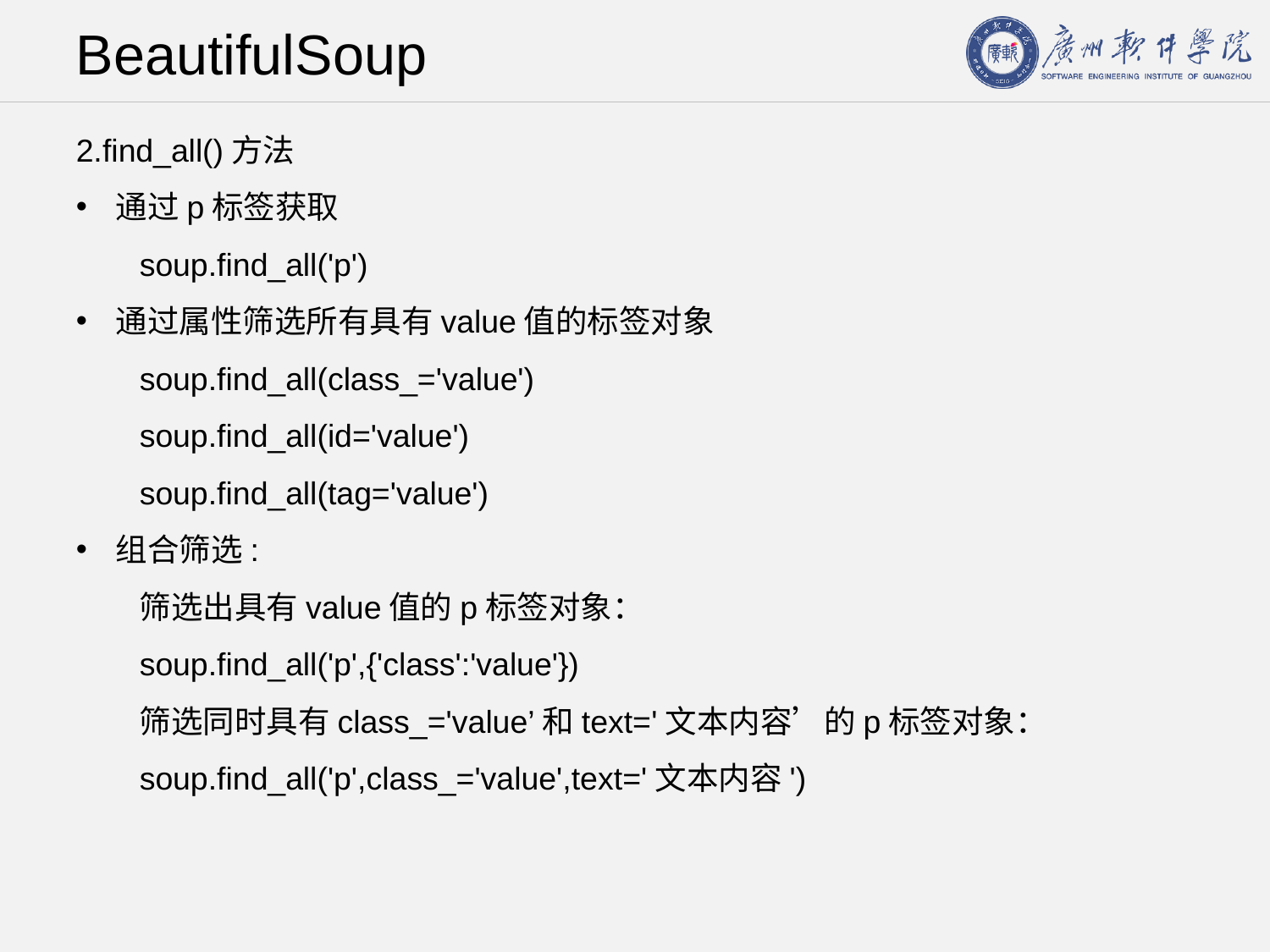

# BeautifulSoup
2.find_all()方法
通过p标签获取
soup.find_all('p')
通过属性筛选所有具有value值的标签对象
soup.find_all(class_='value')
soup.find_all(id='value')
soup.find_all(tag='value')
组合筛选:
筛选出具有value值的p标签对象：
soup.find_all('p',{'class':'value'})
筛选同时具有class_='value’和text='文本内容’的p标签对象：
soup.find_all('p',class_='value',text='文本内容')